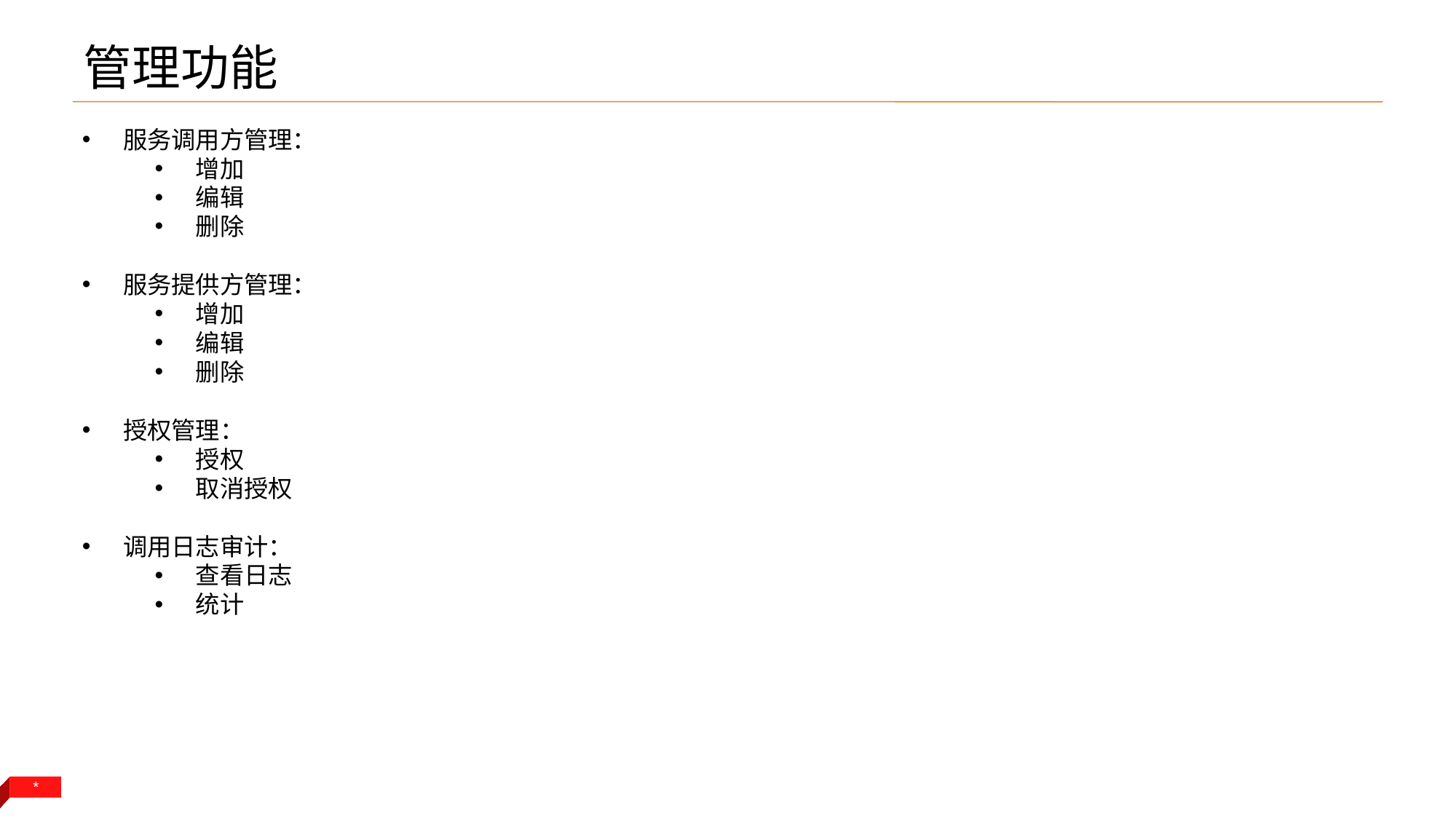

# 管理功能

服务调用方管理：
增加
编辑
删除

服务提供方管理：
增加
编辑
删除

授权管理：
授权
取消授权

调用日志审计：
查看日志
统计
*